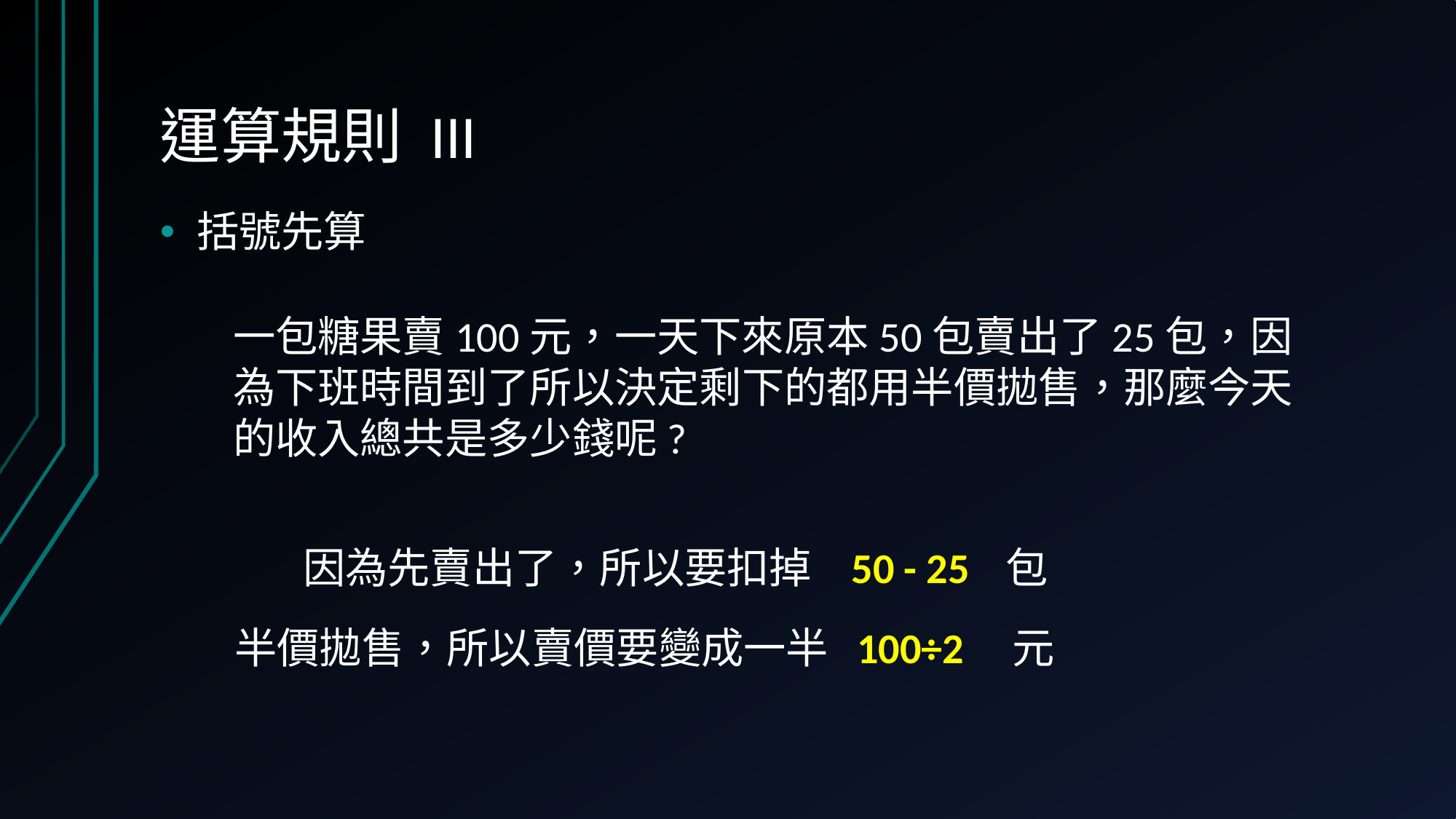

# 運算規則 III
括號先算
一包糖果賣100元，一天下來原本50包賣出了25包，因為下班時間到了所以決定剩下的都用半價拋售，那麼今天的收入總共是多少錢呢?
因為先賣出了，所以要扣掉
50 - 25
包
半價拋售，所以賣價要變成一半
100÷2
元